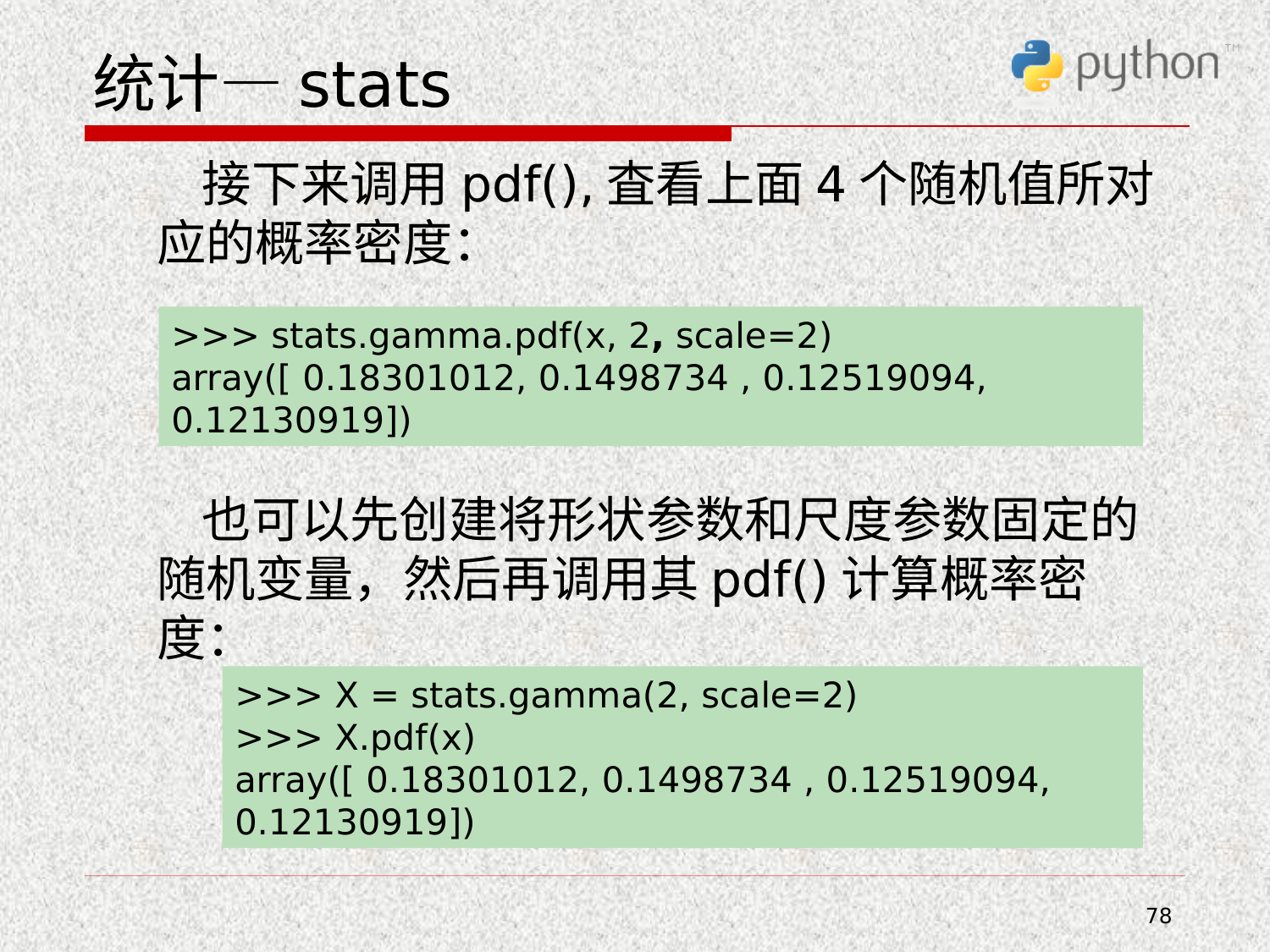

# 统计—stats
         接下来调用pdf(),査看上面4个随机值所对应的概率密度：

         也可以先创建将形状参数和尺度参数固定的随机变量，然后再调用其pdf()计算概率密度：
>>> stats.gamma.pdf(x, 2, scale=2)
array([ 0.18301012, 0.1498734 , 0.12519094,
0.12130919])
>>> X = stats.gamma(2, scale=2)
>>> X.pdf(x)
array([ 0.18301012, 0.1498734 , 0.12519094,
0.12130919])
78